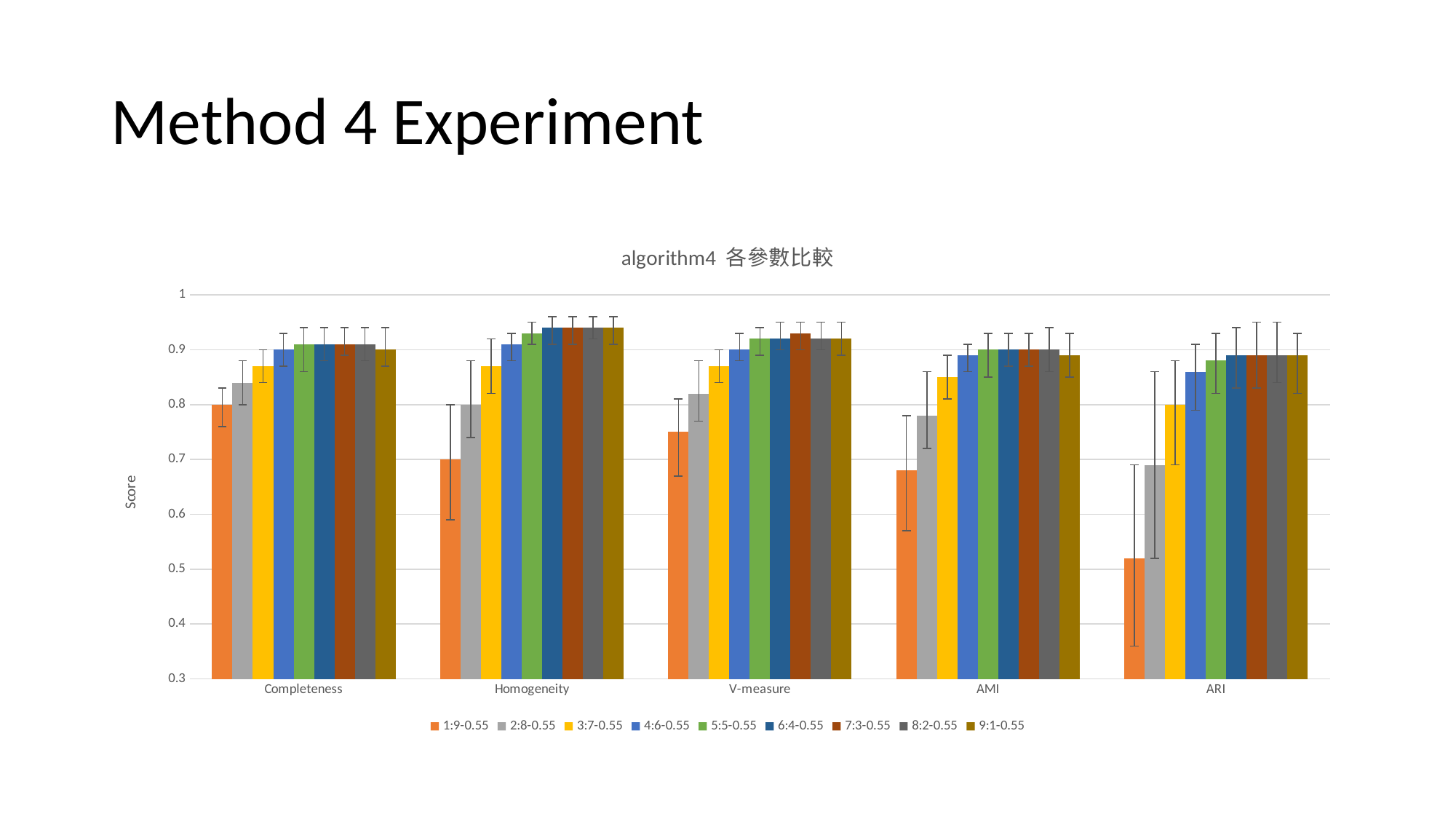

# Method 4 Experiment

### Chart: algorithm4 各參數比較

| Category | 1:9-0.55 | 2:8-0.55 | 3:7-0.55 | 4:6-0.55 | 5:5-0.55 | 6:4-0.55 | 7:3-0.55 | 8:2-0.55 | 9:1-0.55 |
|---|---|---|---|---|---|---|---|---|---|
| Completeness | 0.8 | 0.84 | 0.87 | 0.9 | 0.91 | 0.91 | 0.91 | 0.91 | 0.9 |
| Homogeneity | 0.7 | 0.8 | 0.87 | 0.91 | 0.93 | 0.94 | 0.94 | 0.94 | 0.94 |
| V-measure | 0.75 | 0.82 | 0.87 | 0.9 | 0.92 | 0.92 | 0.93 | 0.92 | 0.92 |
| AMI | 0.68 | 0.78 | 0.85 | 0.89 | 0.9 | 0.9 | 0.9 | 0.9 | 0.89 |
| ARI | 0.52 | 0.69 | 0.8 | 0.86 | 0.88 | 0.89 | 0.89 | 0.89 | 0.89 |